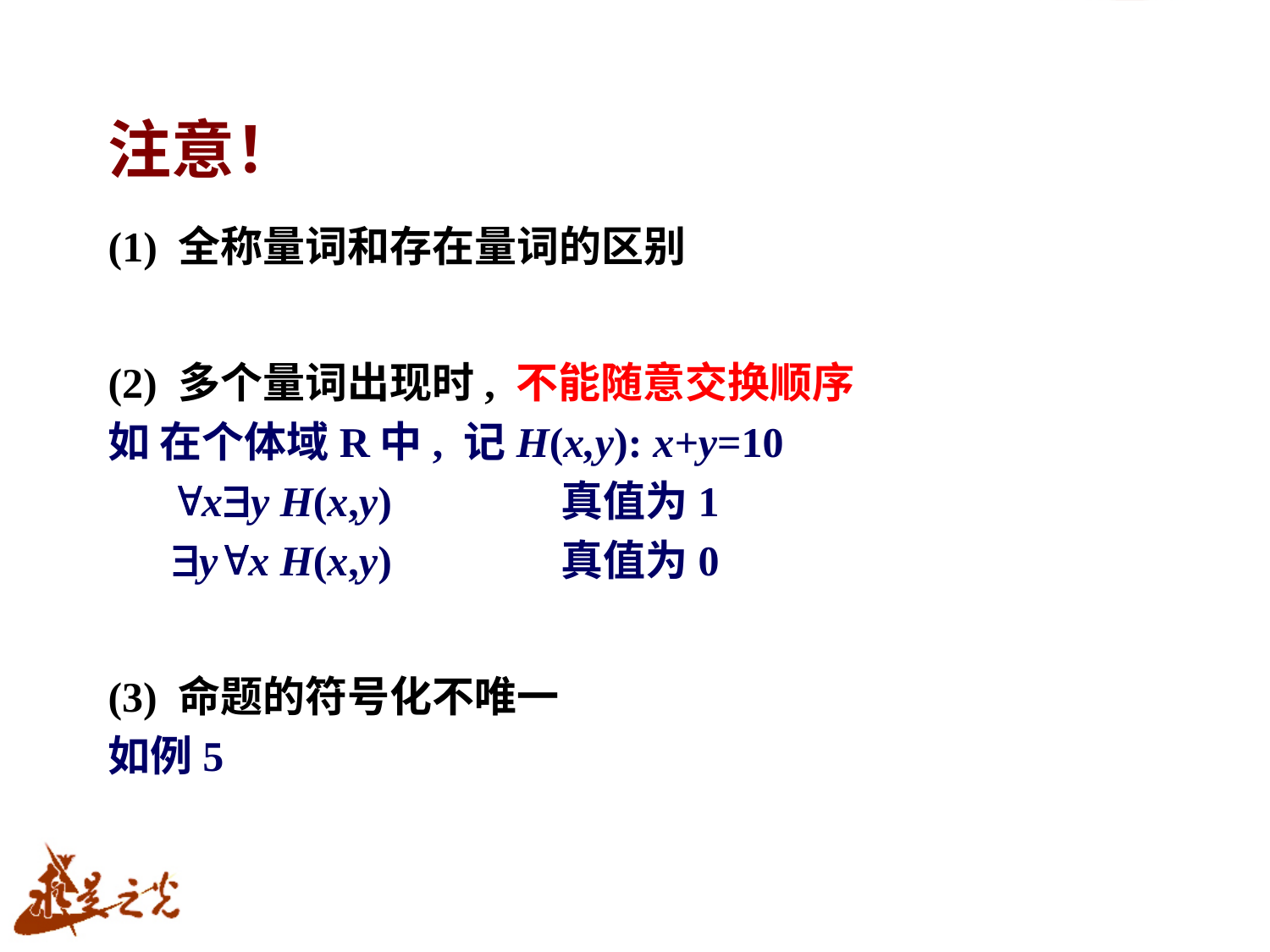

# 注意！
(1) 全称量词和存在量词的区别

(2) 多个量词出现时, 不能随意交换顺序
如 在个体域R中, 记H(x,y): x+y=10
      ∀x∃y H(x,y)               真值为1
      ∃y∀x H(x,y)               真值为0

(3) 命题的符号化不唯一
如例5
13